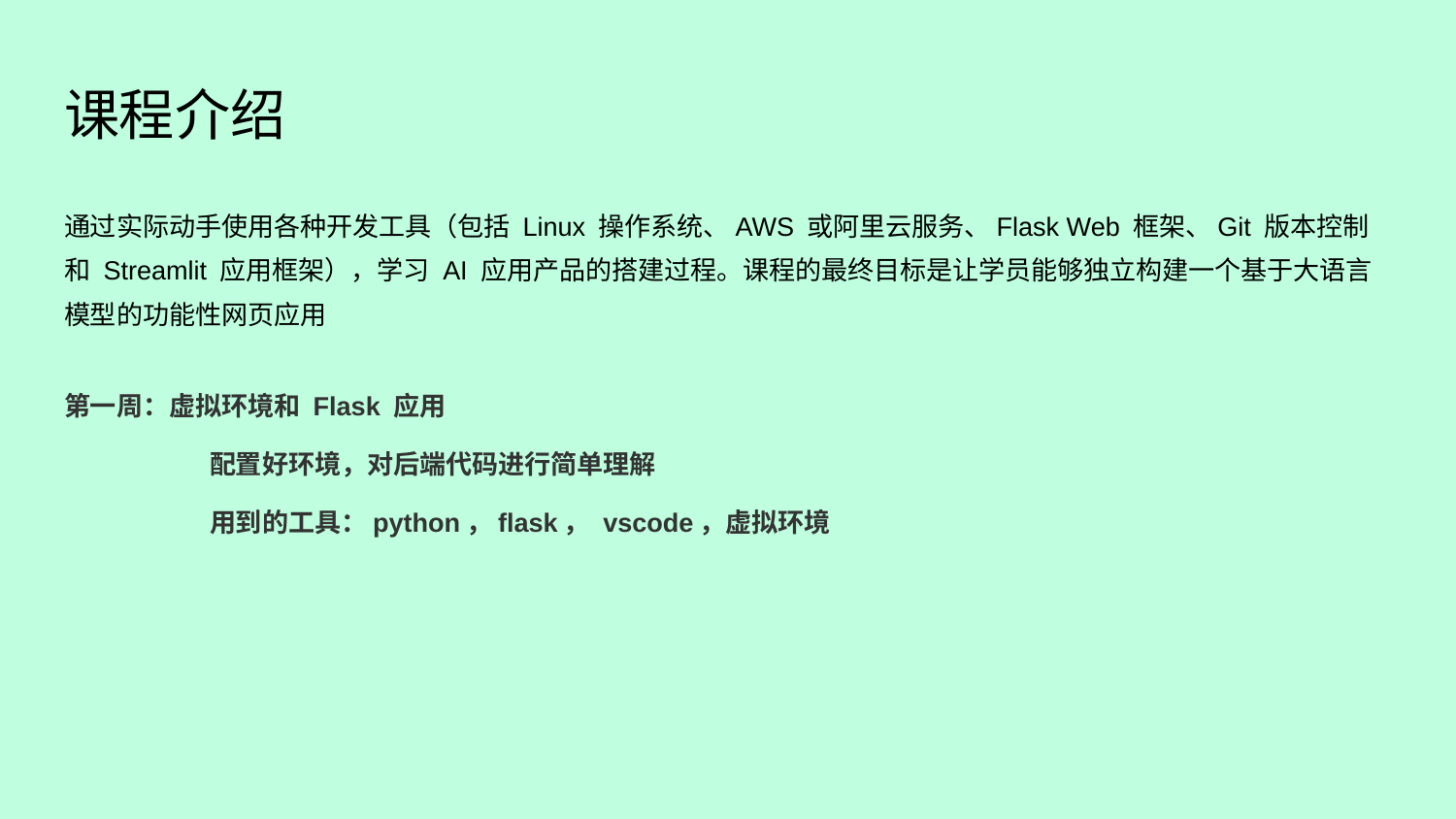

# 课程介绍
通过实际动手使用各种开发工具（包括 Linux 操作系统、AWS 或阿里云服务、Flask Web 框架、Git 版本控制和 Streamlit 应用框架），学习 AI 应用产品的搭建过程。课程的最终目标是让学员能够独立构建一个基于大语言模型的功能性网页应用

第一周：虚拟环境和 Flask 应用
	配置好环境，对后端代码进行简单理解
	用到的工具：python，flask， vscode，虚拟环境